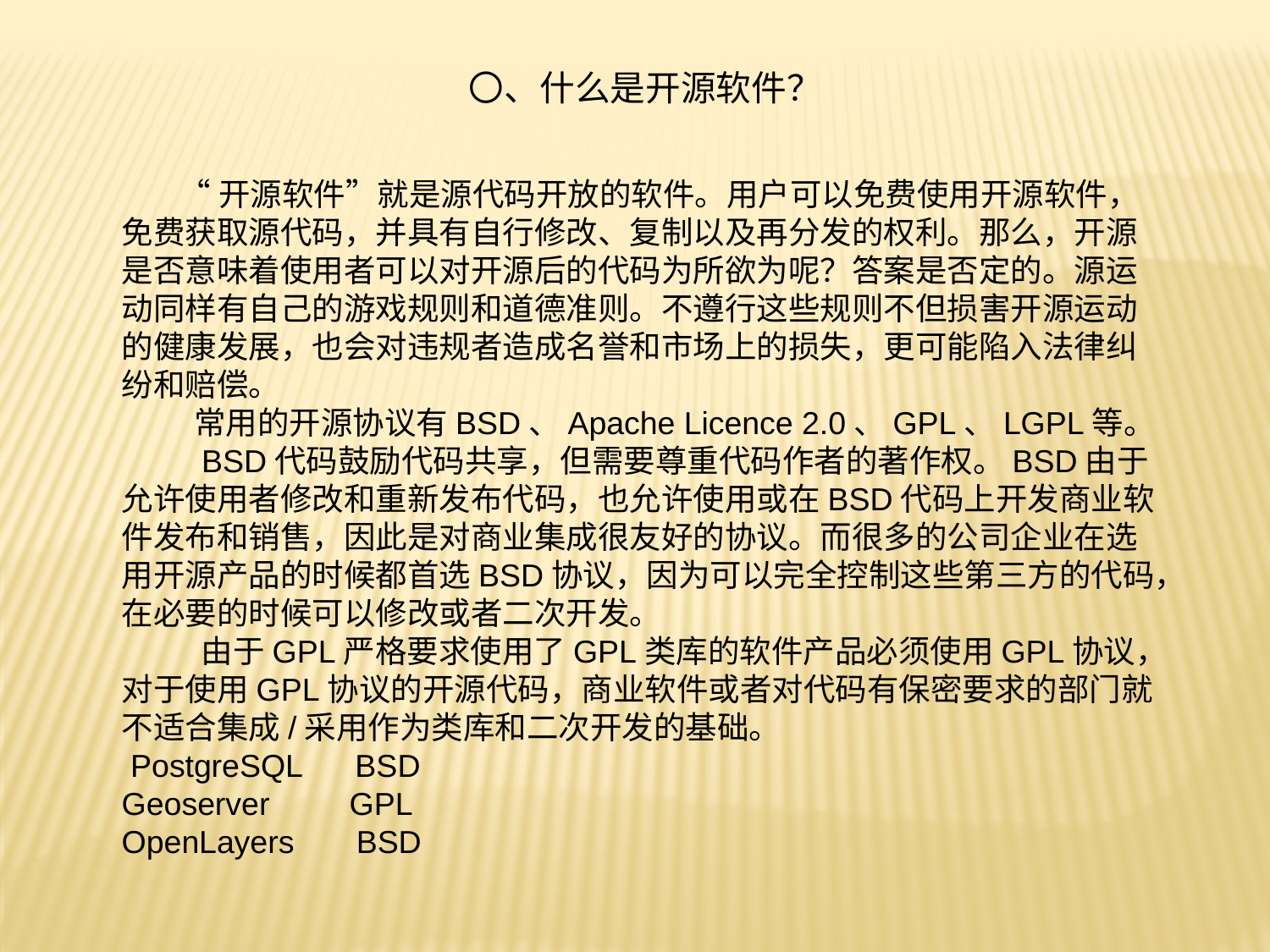

〇、什么是开源软件？
        “开源软件”就是源代码开放的软件。用户可以免费使用开源软件，免费获取源代码，并具有自行修改、复制以及再分发的权利。那么，开源是否意味着使用者可以对开源后的代码为所欲为呢？答案是否定的。源运动同样有自己的游戏规则和道德准则。不遵行这些规则不但损害开源运动的健康发展，也会对违规者造成名誉和市场上的损失，更可能陷入法律纠纷和赔偿。
         常用的开源协议有BSD、Apache Licence 2.0、GPL、LGPL等。
         BSD代码鼓励代码共享，但需要尊重代码作者的著作权。BSD由于允许使用者修改和重新发布代码，也允许使用或在BSD代码上开发商业软件发布和销售，因此是对商业集成很友好的协议。而很多的公司企业在选用开源产品的时候都首选BSD协议，因为可以完全控制这些第三方的代码，在必要的时候可以修改或者二次开发。
          由于GPL严格要求使用了GPL类库的软件产品必须使用GPL协议，对于使用GPL协议的开源代码，商业软件或者对代码有保密要求的部门就不适合集成/采用作为类库和二次开发的基础。
 PostgreSQL      BSD
Geoserver         GPL
OpenLayers       BSD